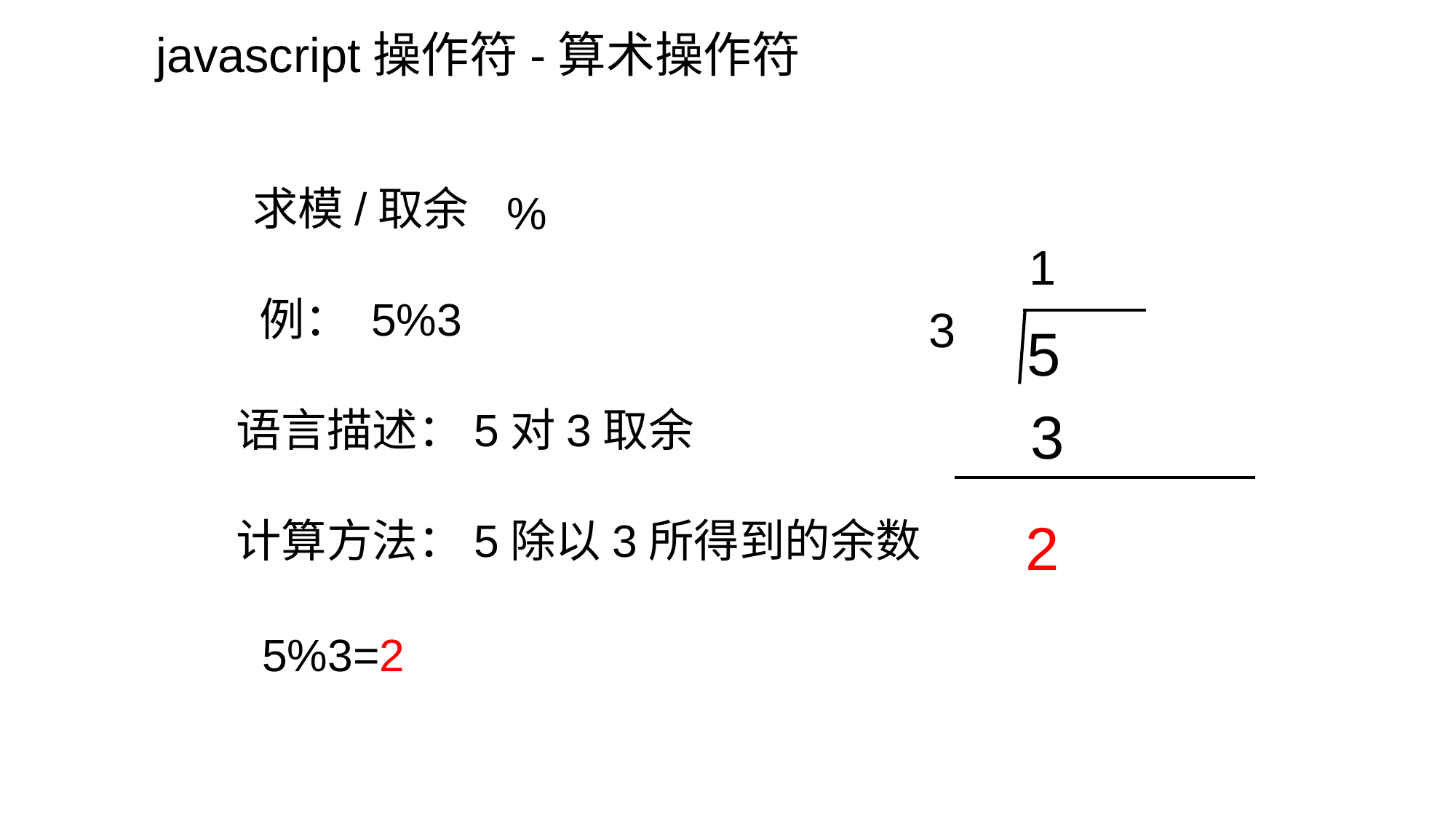

javascript操作符-算术操作符
求模/取余
%
1
例： 5%3
3

5
3
语言描述：5对3取余

2
计算方法：5除以3所得到的余数
5%3=2